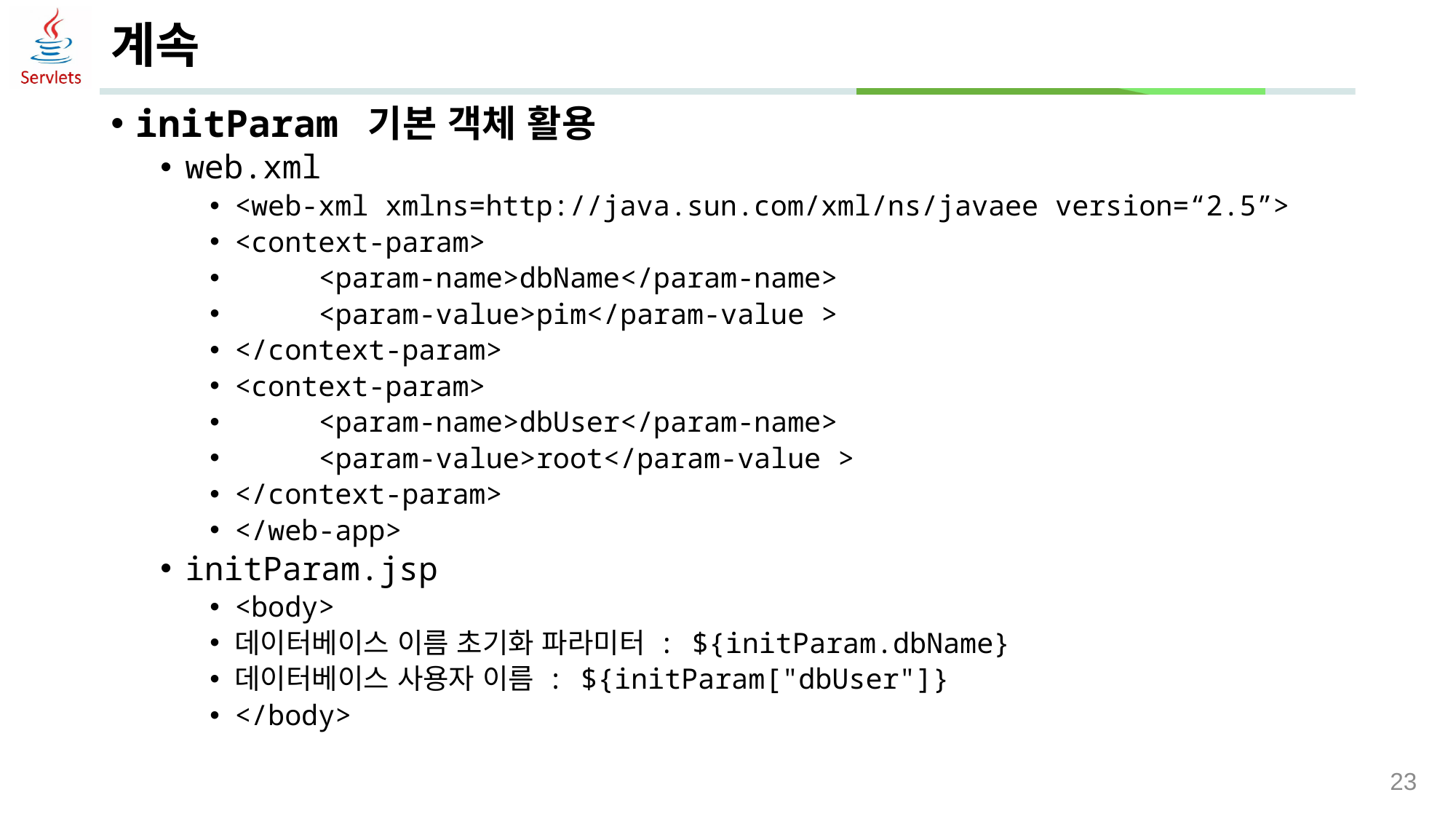

# 계속
initParam 기본 객체 활용
web.xml
<web-xml xmlns=http://java.sun.com/xml/ns/javaee version=“2.5”>
<context-param>
	<param-name>dbName</param-name>
	<param-value>pim</param-value >
</context-param>
<context-param>
	<param-name>dbUser</param-name>
	<param-value>root</param-value >
</context-param>
</web-app>
initParam.jsp
<body>
데이터베이스 이름 초기화 파라미터 : ${initParam.dbName}
데이터베이스 사용자 이름 : ${initParam["dbUser"]}
</body>

23